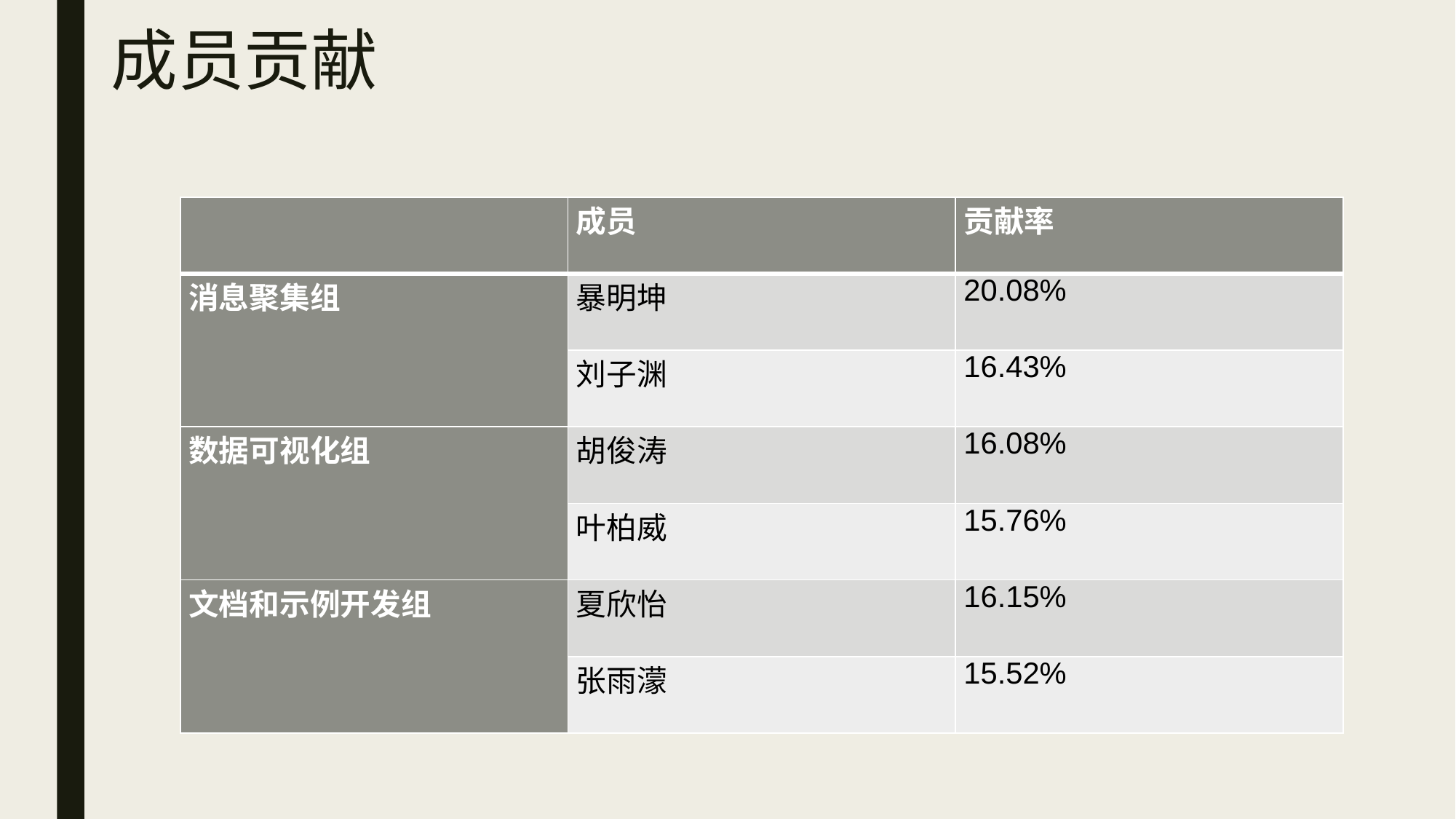

# 成员贡献
|  | 成员 | 贡献率 |
| --- | --- | --- |
| 消息聚集组 | 暴明坤 | 20.08% |
|  | 刘子渊 | 16.43% |
| 数据可视化组 | 胡俊涛 | 16.08% |
|  | 叶柏威 | 15.76% |
| 文档和示例开发组 | 夏欣怡 | 16.15% |
|  | 张雨濛 | 15.52% |